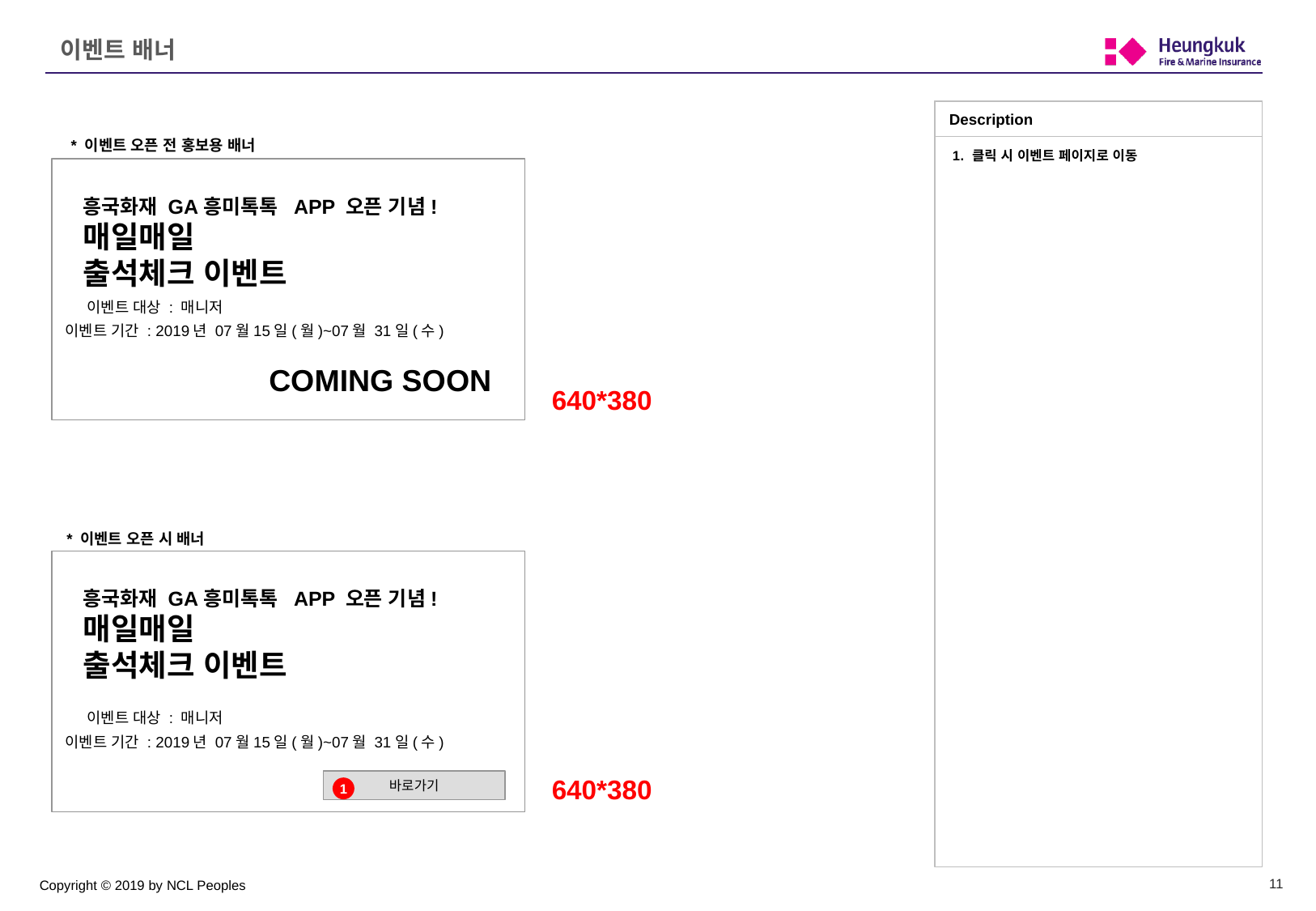

# 이벤트 배너

Description
* 이벤트 오픈 전 홍보용 배너
 클릭 시 이벤트 페이지로 이동

흥국화재 GA흥미톡톡  APP 오픈 기념!
매일매일
출석체크 이벤트
이벤트 대상 : 매니저
이벤트 기간 : 2019년 07월15일(월)~07월 31일(수)
COMING SOON
640*380
* 이벤트 오픈 시 배너

흥국화재 GA흥미톡톡  APP 오픈 기념!
매일매일
출석체크 이벤트
이벤트 대상 : 매니저
이벤트 기간 : 2019년 07월15일(월)~07월 31일(수)
640*380
바로가기
1